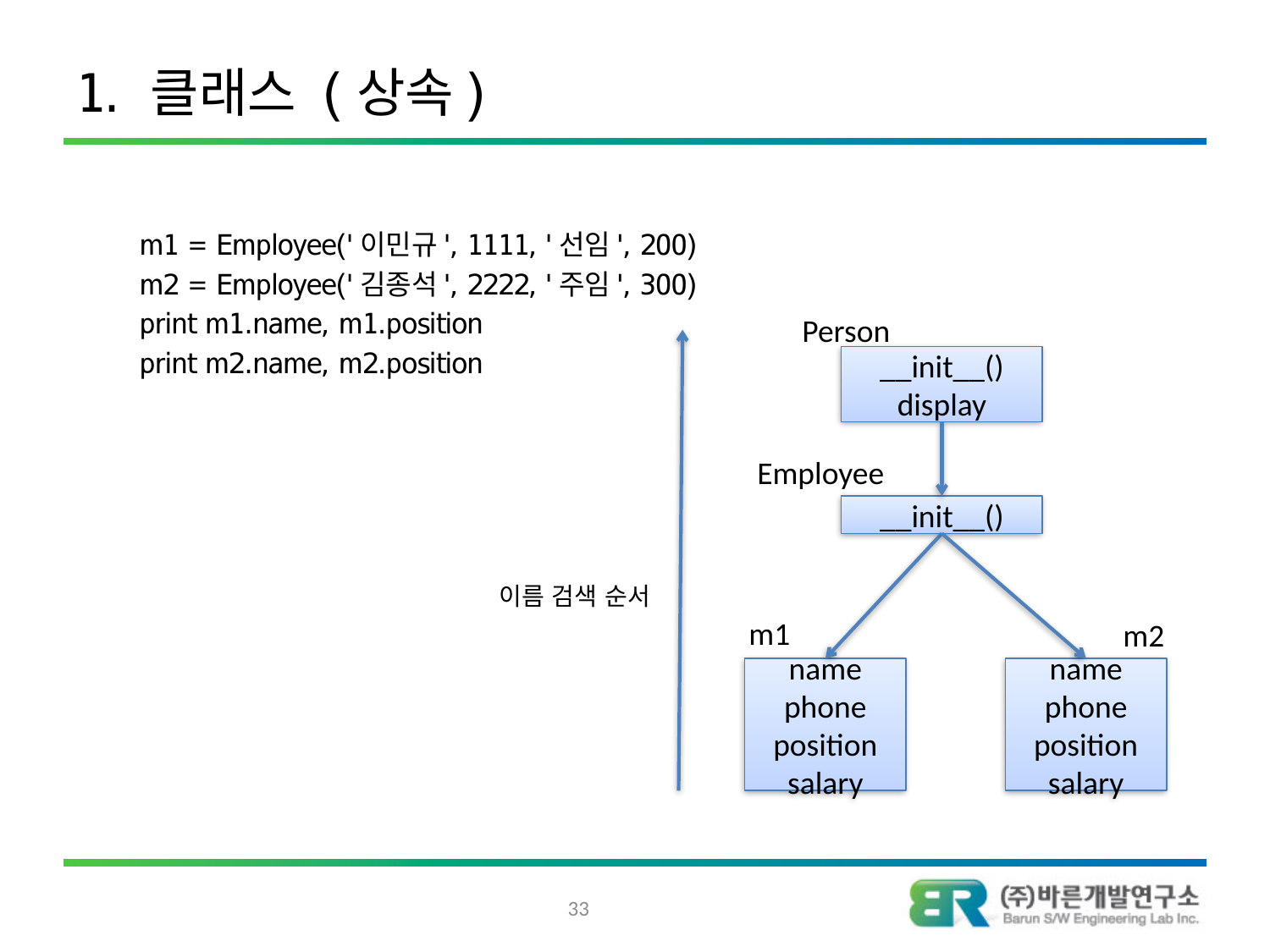

# 1. 클래스 (상속)

m1 = Employee('이민규', 1111, '선임', 200)
m2 = Employee('김종석', 2222, '주임', 300)
print m1.name, m1.position
print m2.name, m2.position

Person
__init__()
display
Employee
__init__()
이름 검색 순서
m1
m2
name
phone
position
salary
name
phone
position
salary
33